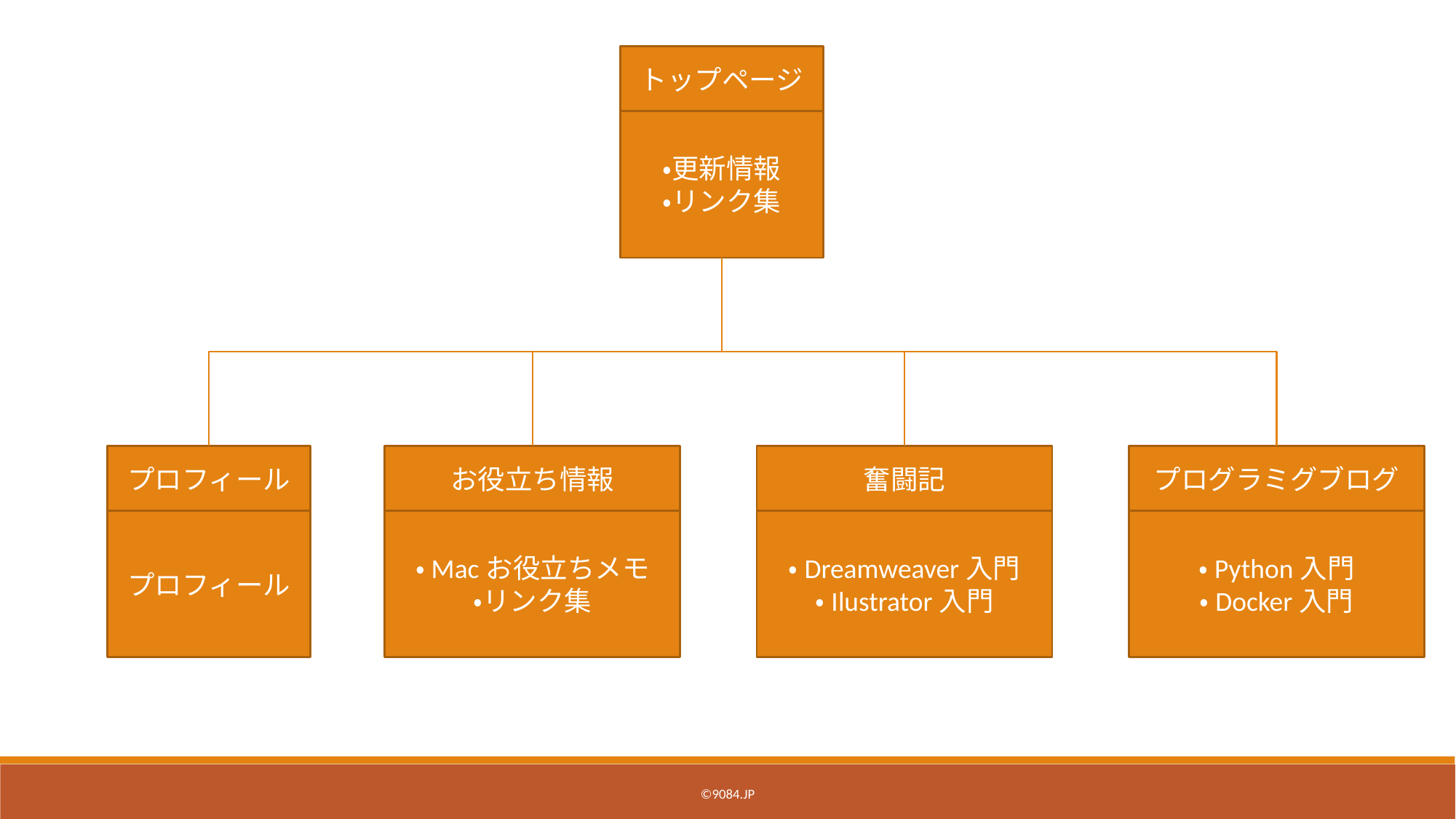

トップページ
・更新情報
・リンク集
奮闘記
・Dreamweaver入門
・Ilustrator入門
プログラミグブログ
・Python入門
・Docker入門
プロフィール
プロフィール
お役立ち情報
・Macお役立ちメモ
・リンク集
©️9084.jp